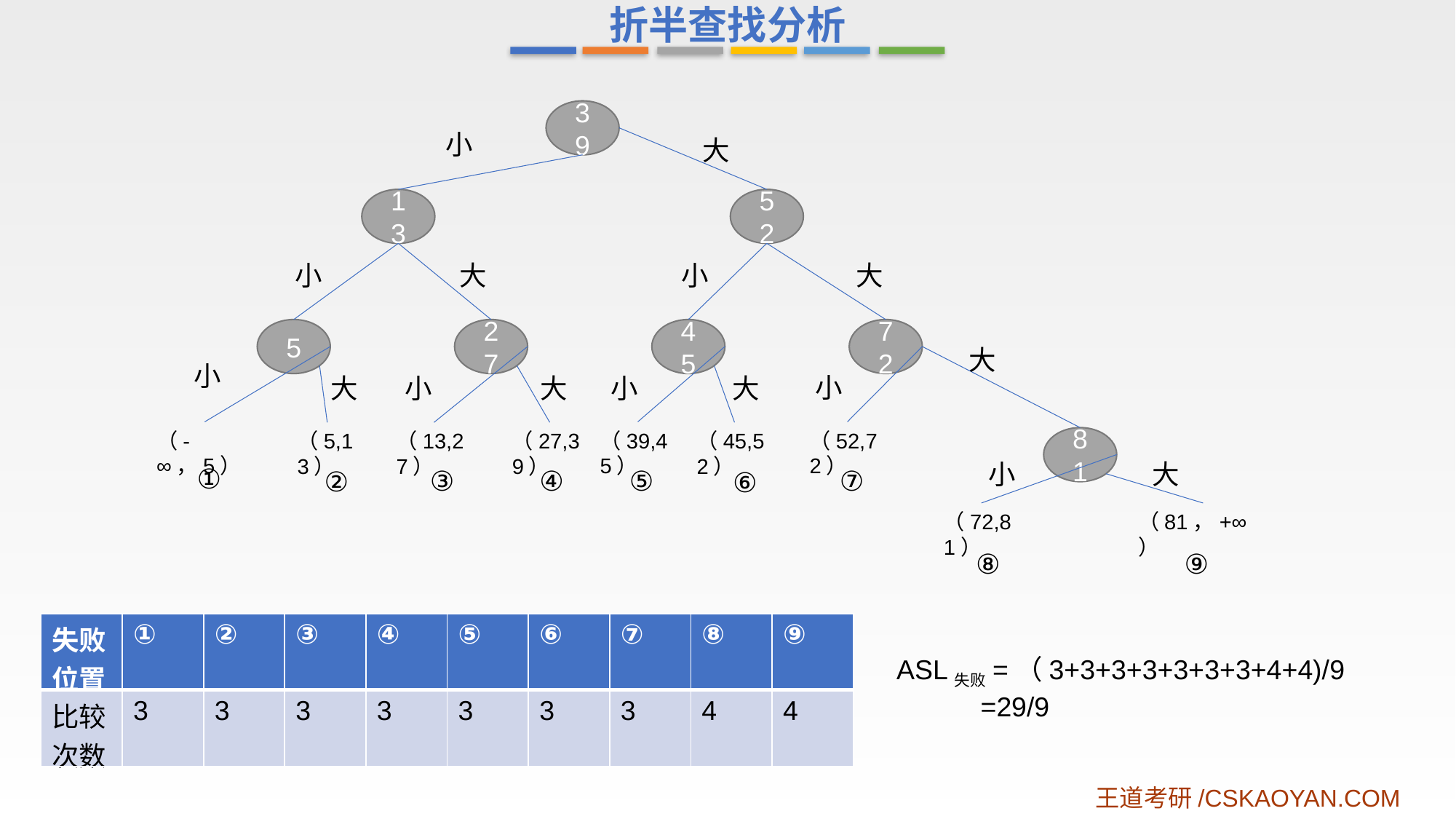

折半查找分析

39
小
大
13
52
小
大
大
小
5
27
45
72
大
小
小
大
小
大
小
大
（52,72）
（39,45）
（-∞，5）
（27,39）
（45,52）
（5,13）
（13,27）
81
小
大
①
③
④
⑦
⑤
②
⑥
（72,81）
（81，+∞）
⑧
⑨
| 失败位置 | ① | ② | ③ | ④ | ⑤ | ⑥ | ⑦ | ⑧ | ⑨ |
| --- | --- | --- | --- | --- | --- | --- | --- | --- | --- |
| 比较次数 | 3 | 3 | 3 | 3 | 3 | 3 | 3 | 4 | 4 |
ASL失败=（3+3+3+3+3+3+3+4+4)/9
           =29/9
王道考研/CSKAOYAN.COM